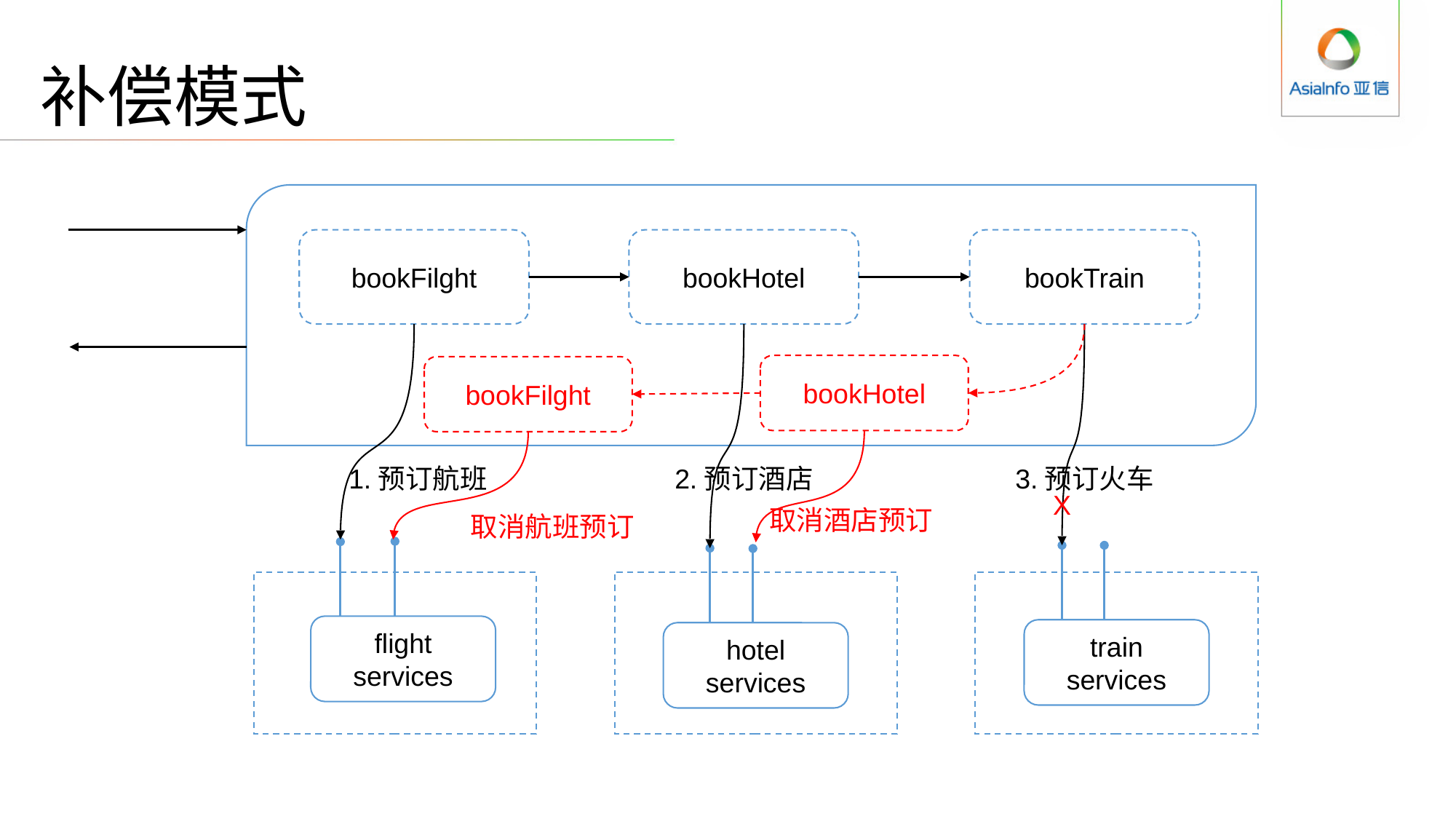

# 补偿模式

bookFilght
bookHotel
bookTrain
bookHotel
bookFilght
1.预订航班
2.预订酒店
3.预订火车
X
取消酒店预订
取消航班预订

flight
services
train
services
hotel
services